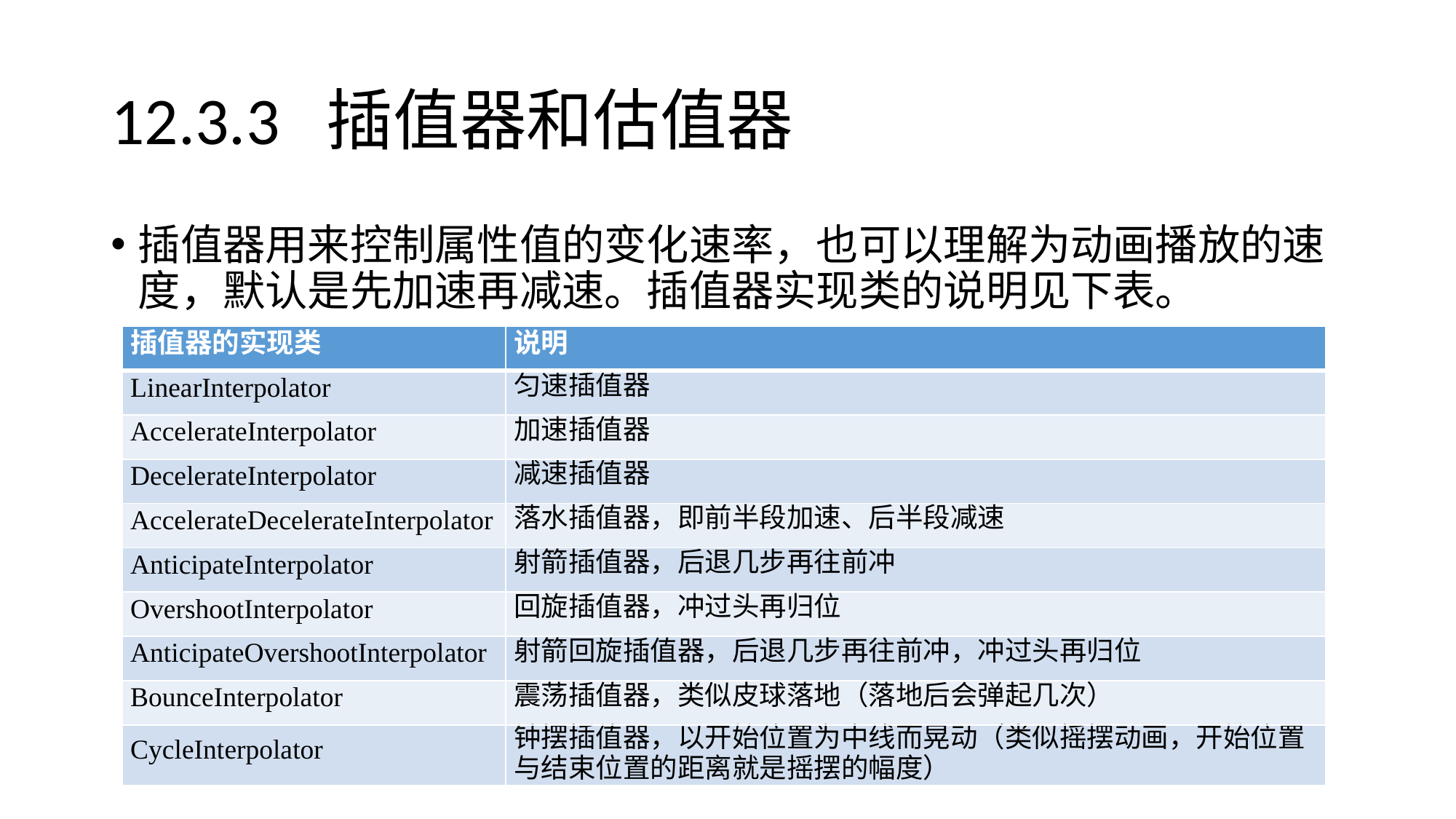

# 12.3.3  插值器和估值器
插值器用来控制属性值的变化速率，也可以理解为动画播放的速度，默认是先加速再减速。插值器实现类的说明见下表。
| 插值器的实现类 | 说明 |
| --- | --- |
| LinearInterpolator | 匀速插值器 |
| AccelerateInterpolator | 加速插值器 |
| DecelerateInterpolator | 减速插值器 |
| AccelerateDecelerateInterpolator | 落水插值器，即前半段加速、后半段减速 |
| AnticipateInterpolator | 射箭插值器，后退几步再往前冲 |
| OvershootInterpolator | 回旋插值器，冲过头再归位 |
| AnticipateOvershootInterpolator | 射箭回旋插值器，后退几步再往前冲，冲过头再归位 |
| BounceInterpolator | 震荡插值器，类似皮球落地（落地后会弹起几次） |
| CycleInterpolator | 钟摆插值器，以开始位置为中线而晃动（类似摇摆动画，开始位置与结束位置的距离就是摇摆的幅度） |